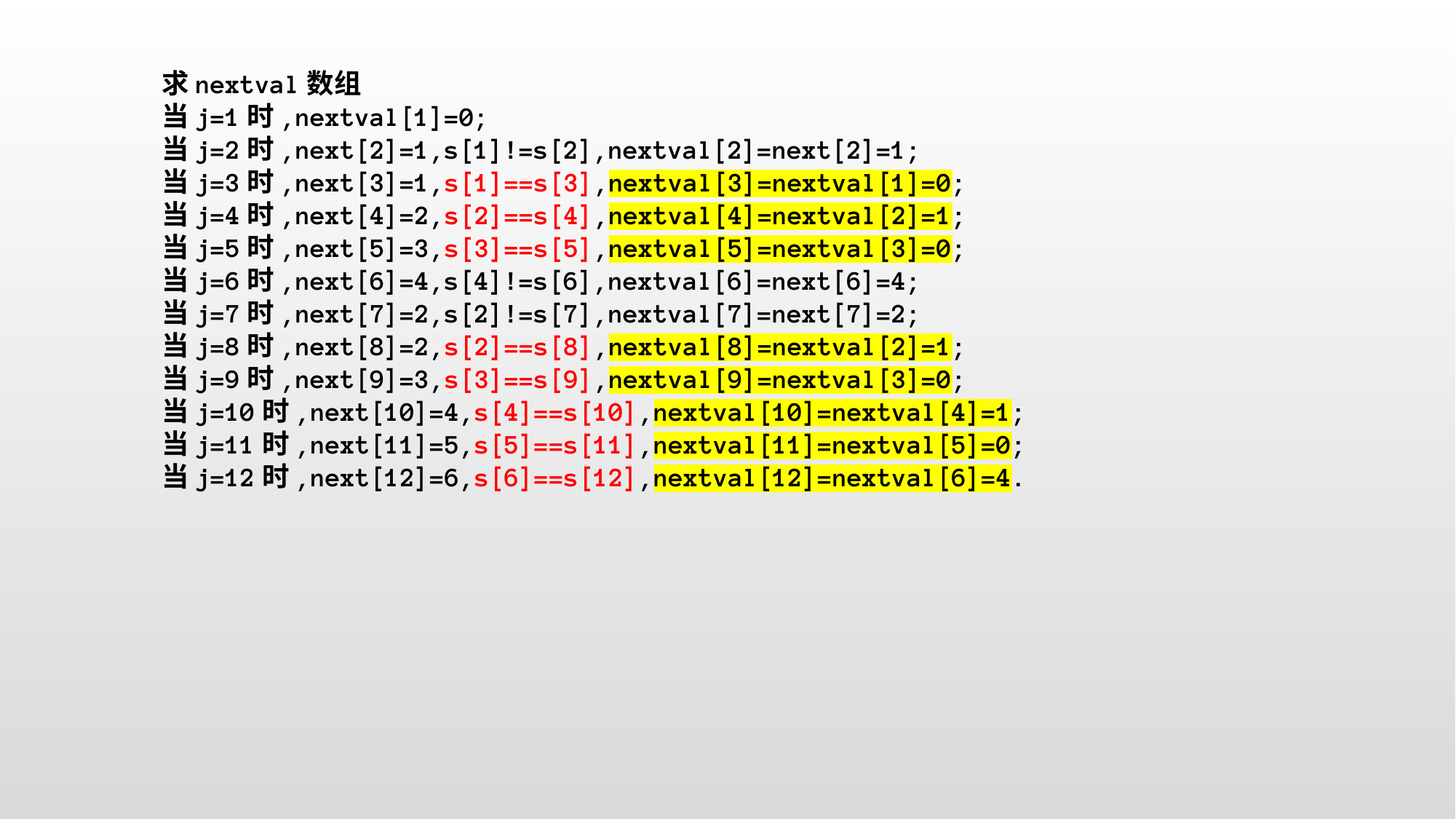

求nextval数组
当j=1时,nextval[1]=0;
当j=2时,next[2]=1,s[1]!=s[2],nextval[2]=next[2]=1;
当j=3时,next[3]=1,s[1]==s[3],nextval[3]=nextval[1]=0;
当j=4时,next[4]=2,s[2]==s[4],nextval[4]=nextval[2]=1;
当j=5时,next[5]=3,s[3]==s[5],nextval[5]=nextval[3]=0;
当j=6时,next[6]=4,s[4]!=s[6],nextval[6]=next[6]=4;
当j=7时,next[7]=2,s[2]!=s[7],nextval[7]=next[7]=2;
当j=8时,next[8]=2,s[2]==s[8],nextval[8]=nextval[2]=1;
当j=9时,next[9]=3,s[3]==s[9],nextval[9]=nextval[3]=0;
当j=10时,next[10]=4,s[4]==s[10],nextval[10]=nextval[4]=1;
当j=11时,next[11]=5,s[5]==s[11],nextval[11]=nextval[5]=0;
当j=12时,next[12]=6,s[6]==s[12],nextval[12]=nextval[6]=4.